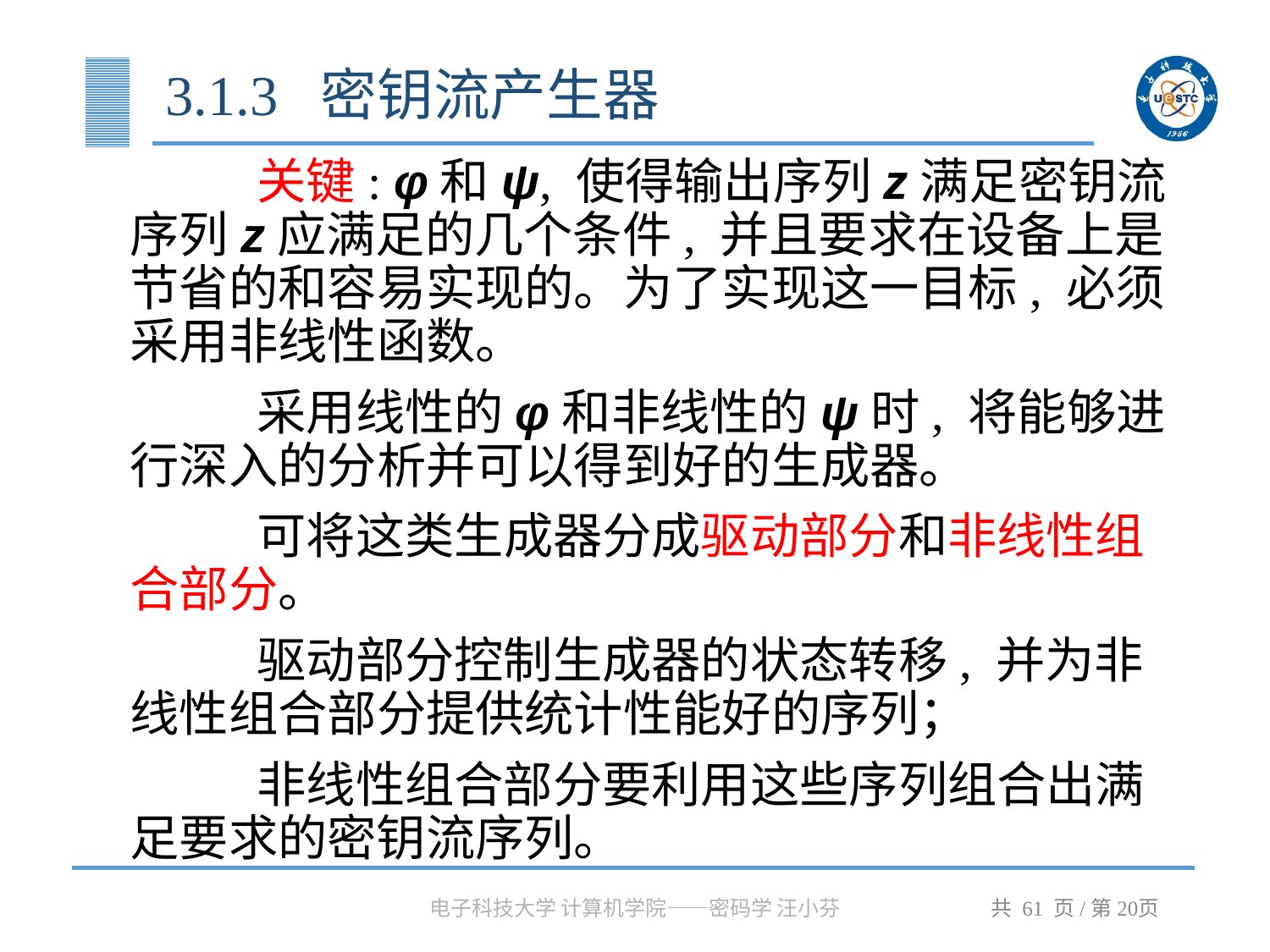

# 3.1.3  密钥流产生器
		关键: φ和ψ, 使得输出序列z满足密钥流序列z应满足的几个条件, 并且要求在设备上是节省的和容易实现的。为了实现这一目标, 必须采用非线性函数。
		采用线性的φ和非线性的ψ时, 将能够进行深入的分析并可以得到好的生成器。
		可将这类生成器分成驱动部分和非线性组合部分。
		驱动部分控制生成器的状态转移, 并为非线性组合部分提供统计性能好的序列；
		非线性组合部分要利用这些序列组合出满足要求的密钥流序列。

电子科技大学 计算机学院——密码学 汪小芬
共 61 页/第20页